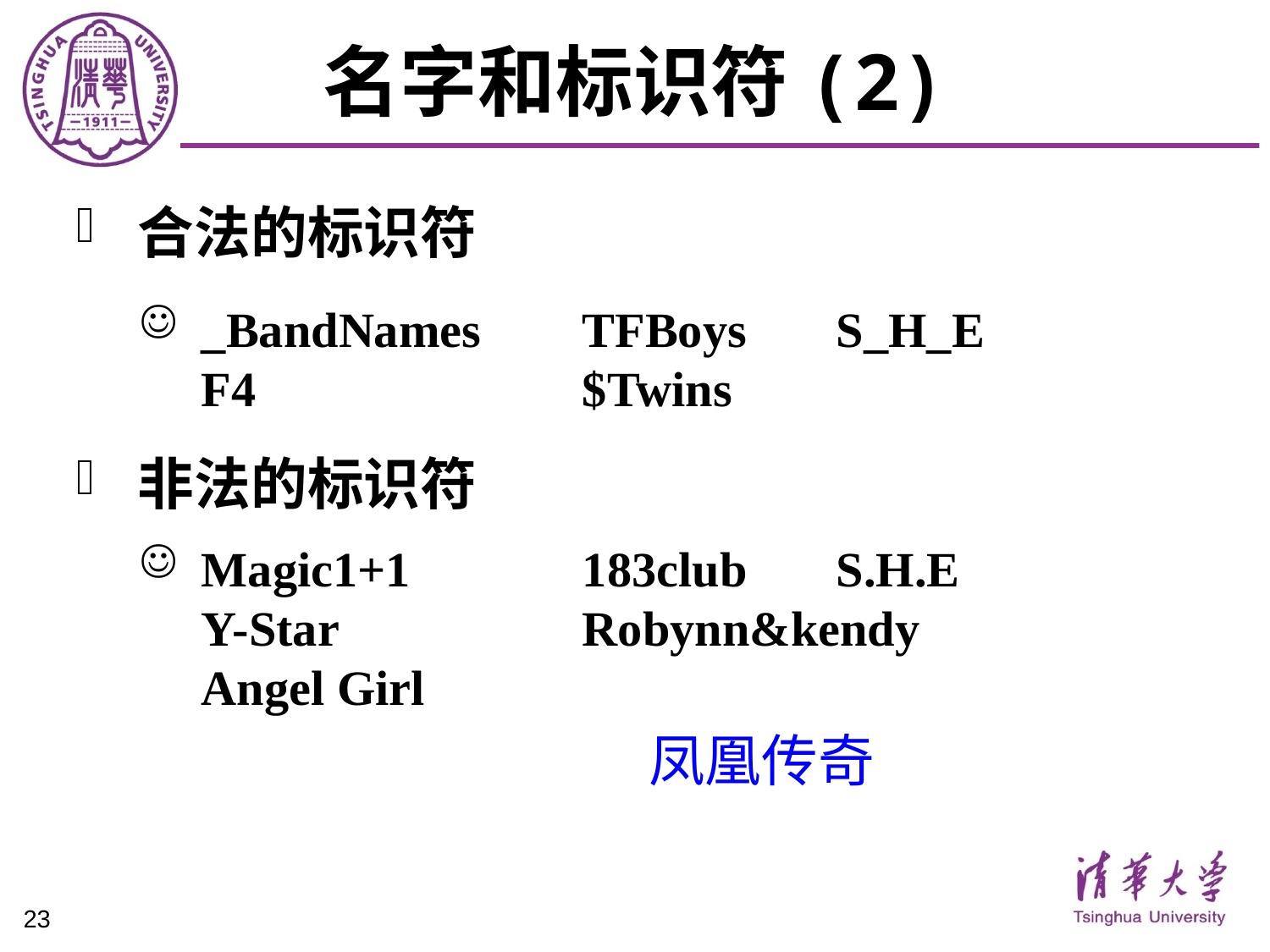

# 名字和标识符(2)
合法的标识符
_BandNames	TFBoys	S_H_E
F4			$Twins
非法的标识符
Magic1+1      	183club	S.H.E
Y-Star      		Robynn&kendy
Angel Girl
凤凰传奇
23